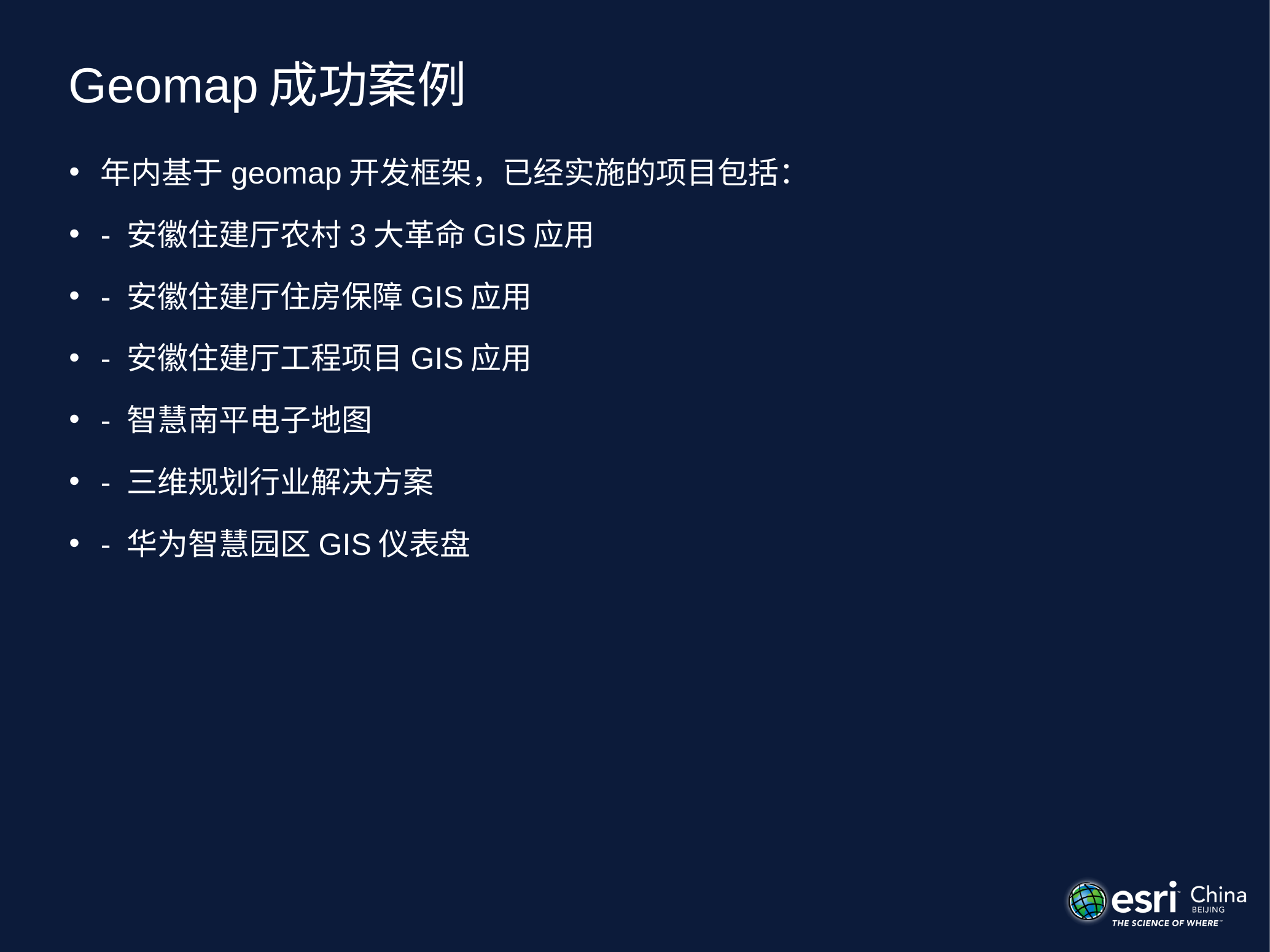

# Geomap成功案例
年内基于geomap开发框架，已经实施的项目包括：
- 安徽住建厅农村3大革命GIS应用
- 安徽住建厅住房保障GIS应用
- 安徽住建厅工程项目GIS应用
- 智慧南平电子地图
- 三维规划行业解决方案
- 华为智慧园区GIS仪表盘